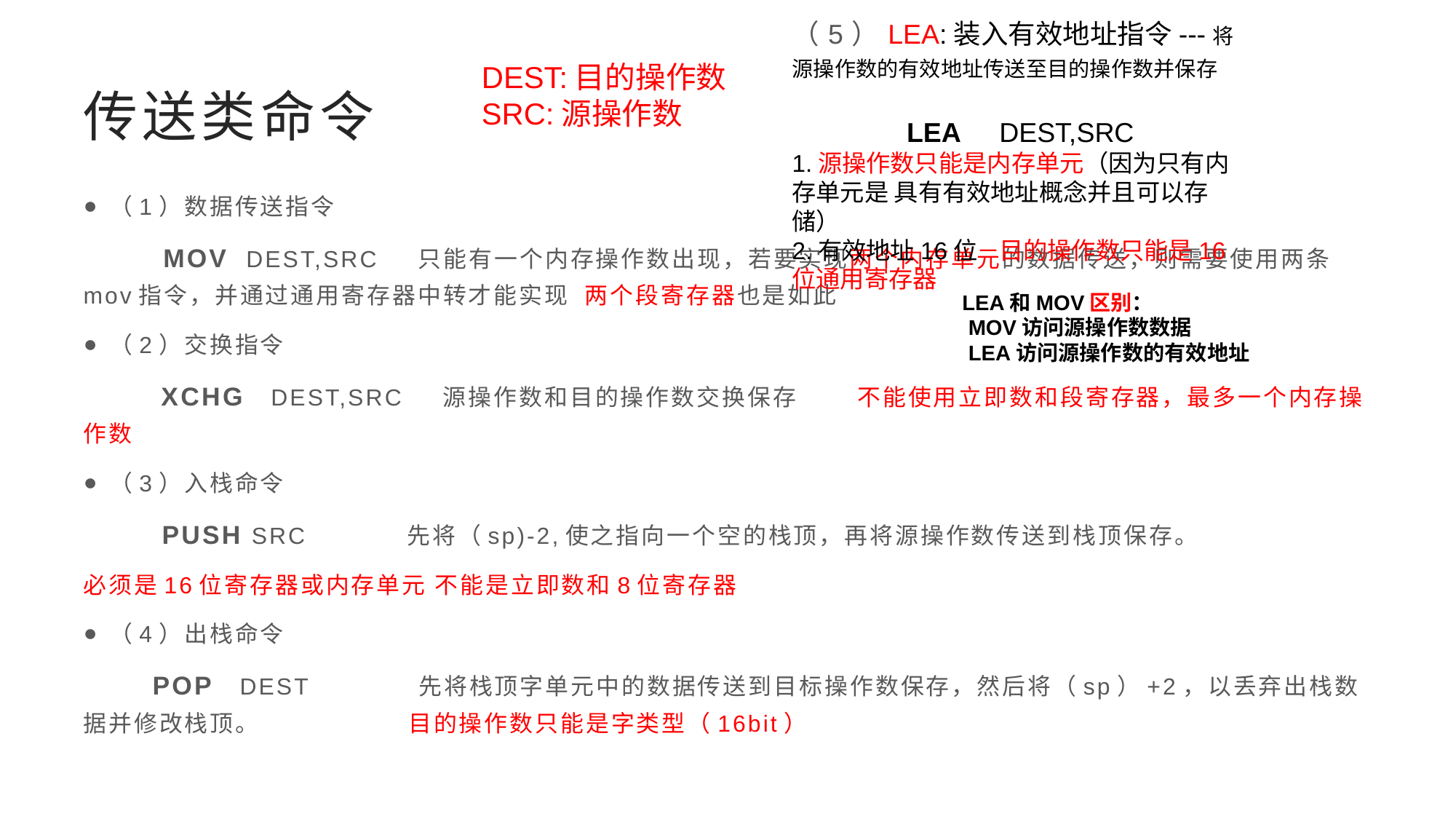

（5）LEA:装入有效地址指令---将源操作数的有效地址传送至目的操作数并保存
               LEA     DEST,SRC
1.源操作数只能是内存单元（因为只有内存单元是 具有有效地址概念并且可以存储）
2.有效地址16位    目的操作数只能是16位通用寄存器
DEST:目的操作数
SRC:源操作数
# 传送类命令
（1）数据传送指令
         MOV  DEST,SRC    只能有一个内存操作数出现，若要实现两个内存单元的数据传送，则需要使用两条mov指令，并通过通用寄存器中转才能实现  两个段寄存器也是如此
（2）交换指令
         XCHG   DEST,SRC    源操作数和目的操作数交换保存        不能使用立即数和段寄存器，最多一个内存操作数
（3）入栈命令
         PUSH SRC           先将（sp)-2,使之指向一个空的栈顶，再将源操作数传送到栈顶保存。
必须是16位寄存器或内存单元 不能是立即数和8位寄存器
（4）出栈命令
        POP   DEST            先将栈顶字单元中的数据传送到目标操作数保存，然后将（sp）+2，以丢弃出栈数据并修改栈顶。                    目的操作数只能是字类型（16bit）

LEA和MOV区别：
 MOV访问源操作数数据
 LEA访问源操作数的有效地址